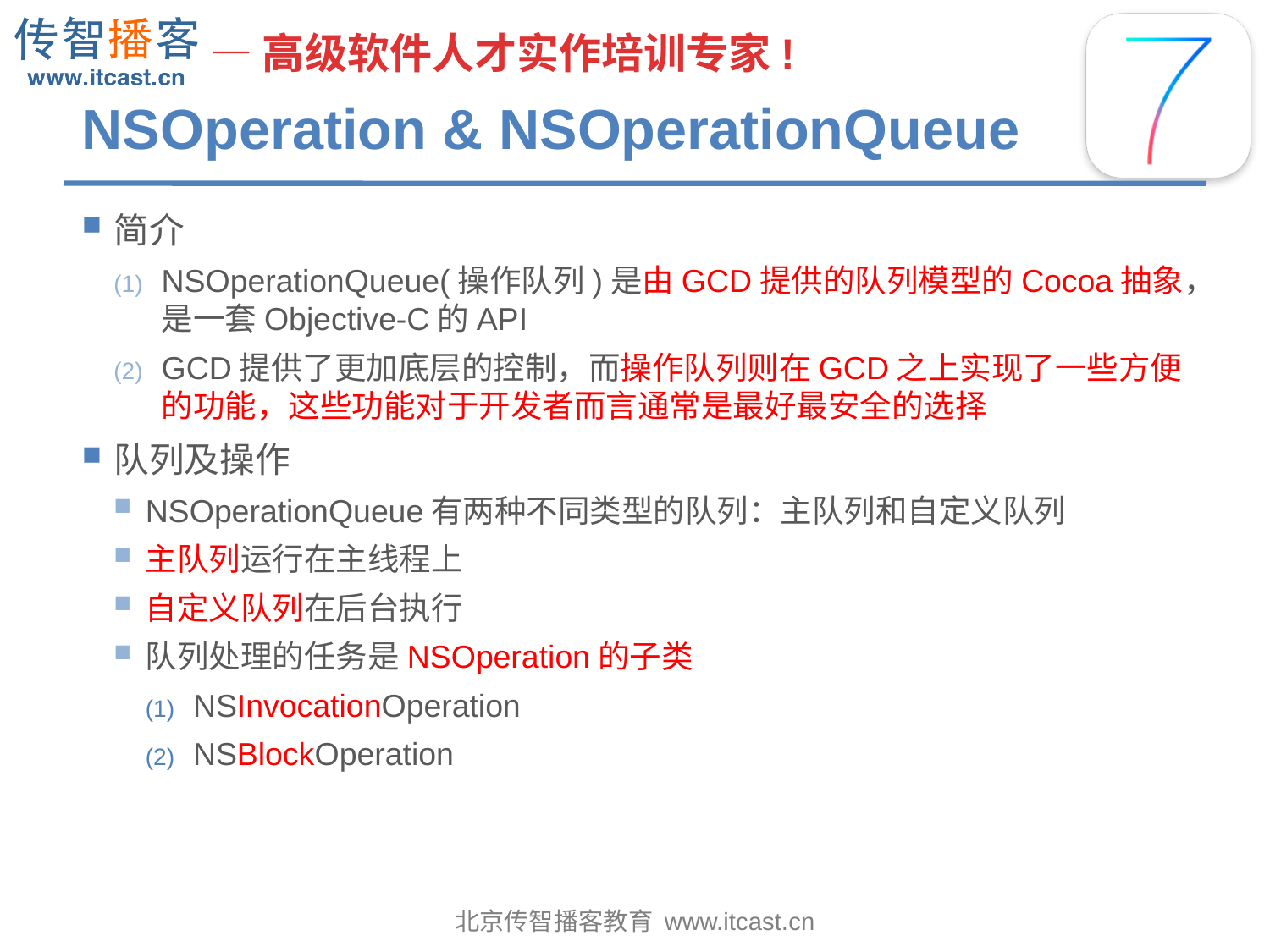

# NSOperation & NSOperationQueue
简介
NSOperationQueue(操作队列)是由GCD提供的队列模型的Cocoa抽象，是一套Objective-C的API
GCD提供了更加底层的控制，而操作队列则在GCD之上实现了一些方便的功能，这些功能对于开发者而言通常是最好最安全的选择
队列及操作
NSOperationQueue有两种不同类型的队列：主队列和自定义队列
主队列运行在主线程上
自定义队列在后台执行
队列处理的任务是NSOperation的子类
NSInvocationOperation
NSBlockOperation